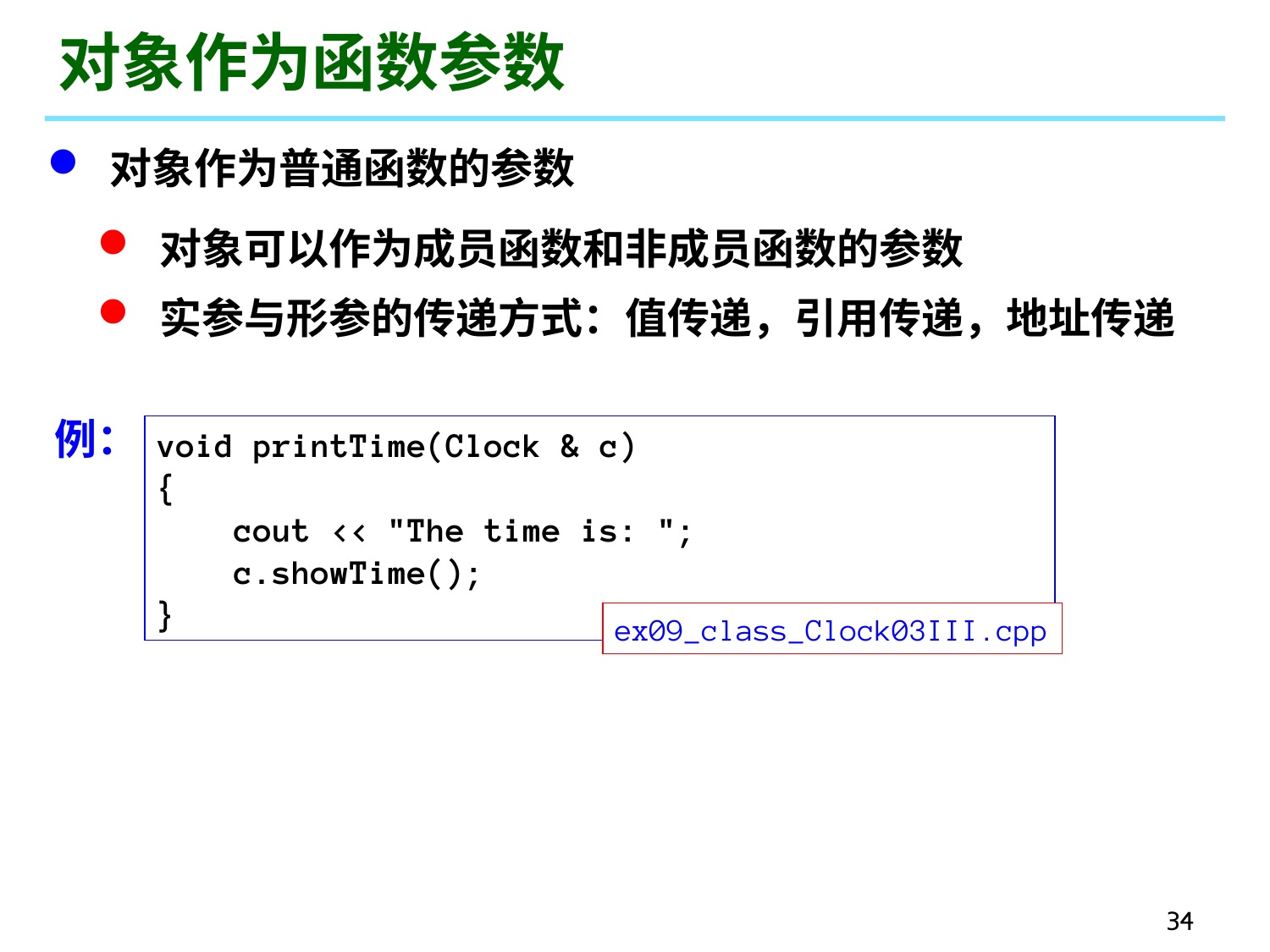

# 对象作为函数参数
 对象作为普通函数的参数
 对象可以作为成员函数和非成员函数的参数
 实参与形参的传递方式：值传递，引用传递，地址传递
例：
void printTime(Clock & c)
{
    cout << "The time is: ";
    c.showTime();
}
ex09_class_Clock03III.cpp
34